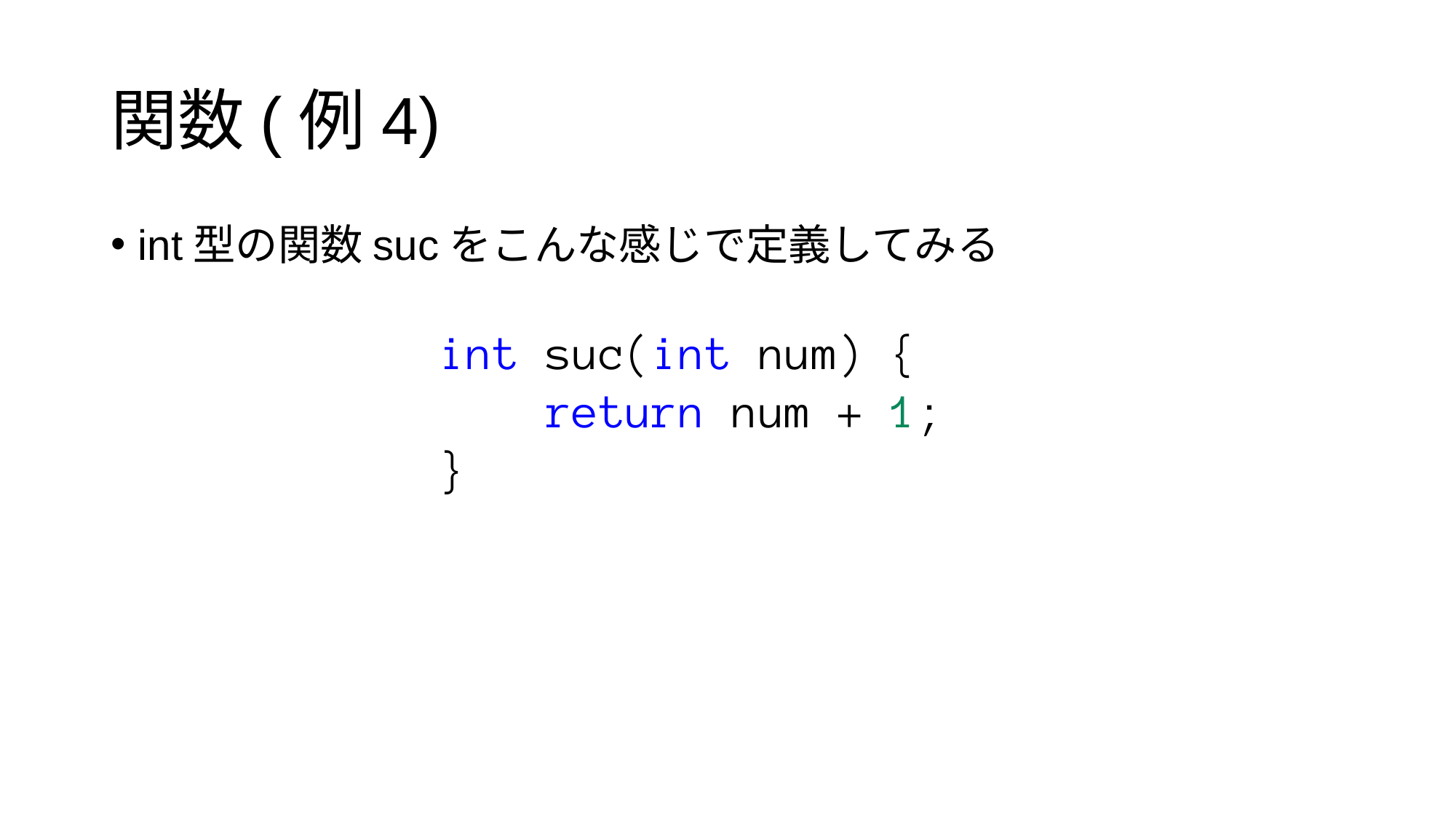

# 関数(例4)
int型の関数sucをこんな感じで定義してみる
int suc(int num) {
    return num + 1;
}